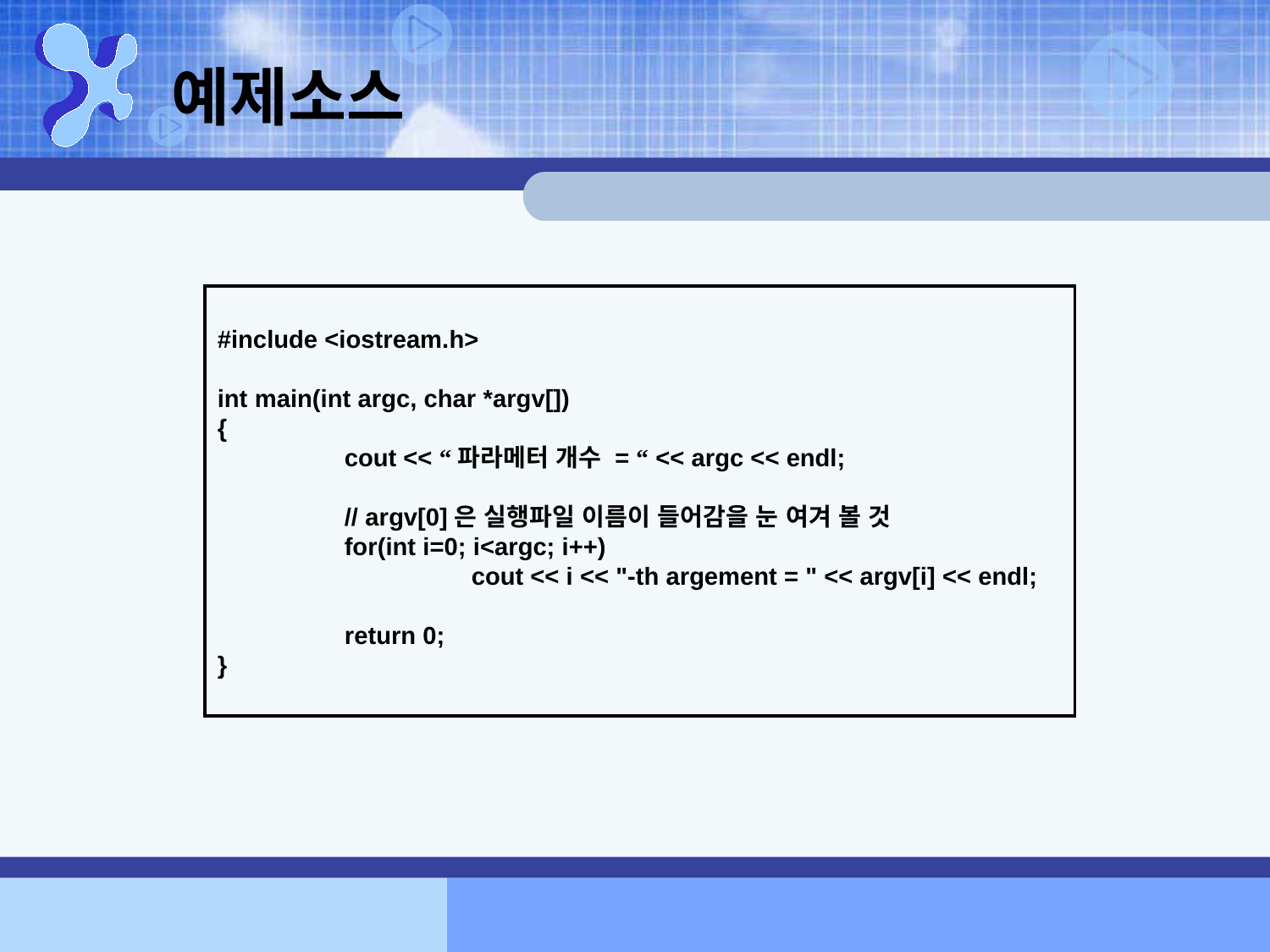

# 예제소스
#include <iostream.h>

int main(int argc, char *argv[])
{
	cout << “파라메터 개수 = “ << argc << endl;

	// argv[0]은 실행파일 이름이 들어감을 눈 여겨 볼 것
	for(int i=0; i<argc; i++)
		cout << i << "-th argement = " << argv[i] << endl;

	return 0;
}